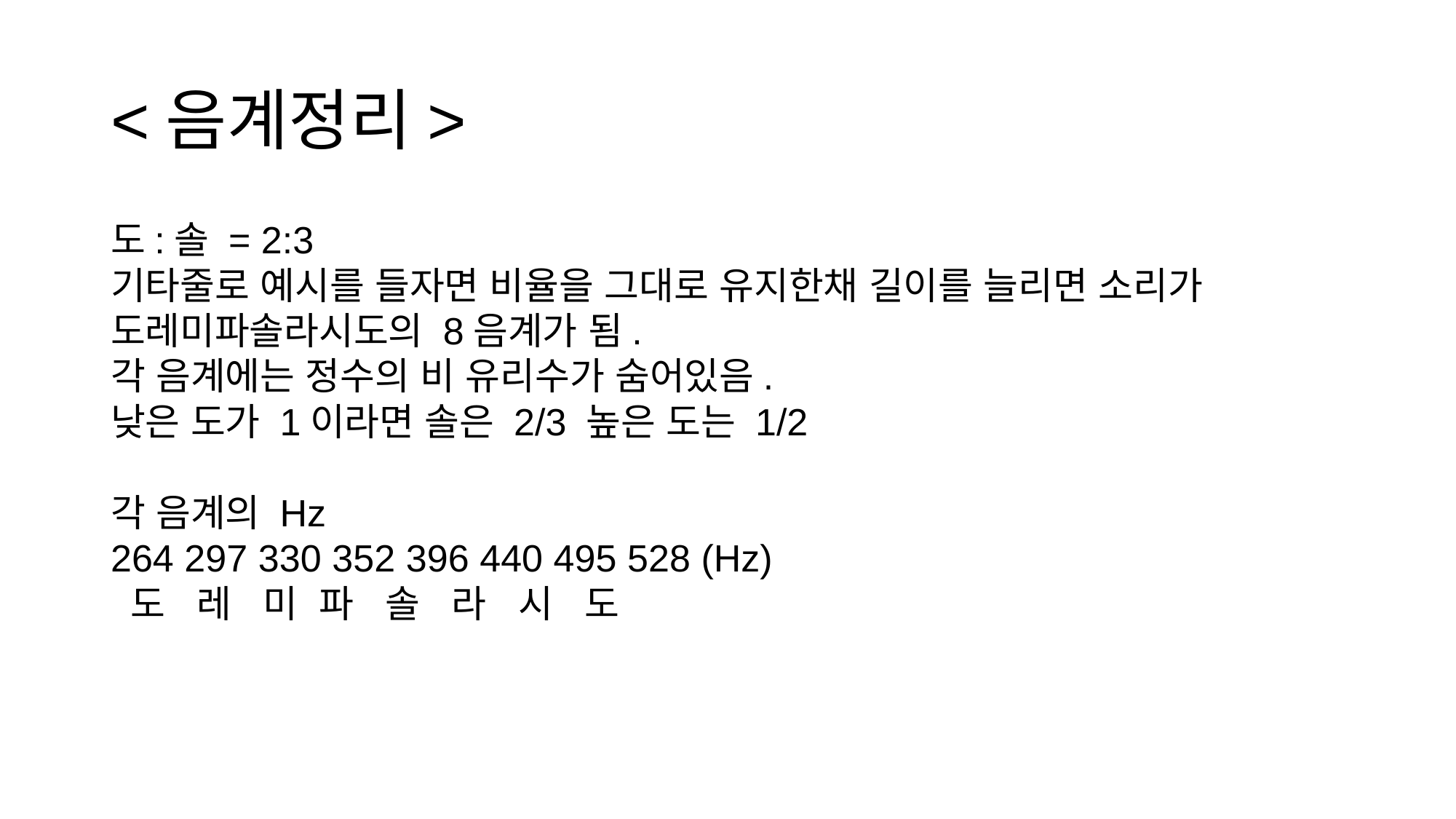

# <음계정리>
도:솔 = 2:3
기타줄로 예시를 들자면 비율을 그대로 유지한채 길이를 늘리면 소리가 도레미파솔라시도의 8음계가 됨.
각 음계에는 정수의 비 유리수가 숨어있음.
낮은 도가 1이라면 솔은 2/3 높은 도는 1/2

각 음계의 Hz
264 297 330 352 396 440 495 528 (Hz)
 도   레   미  파   솔   라   시   도